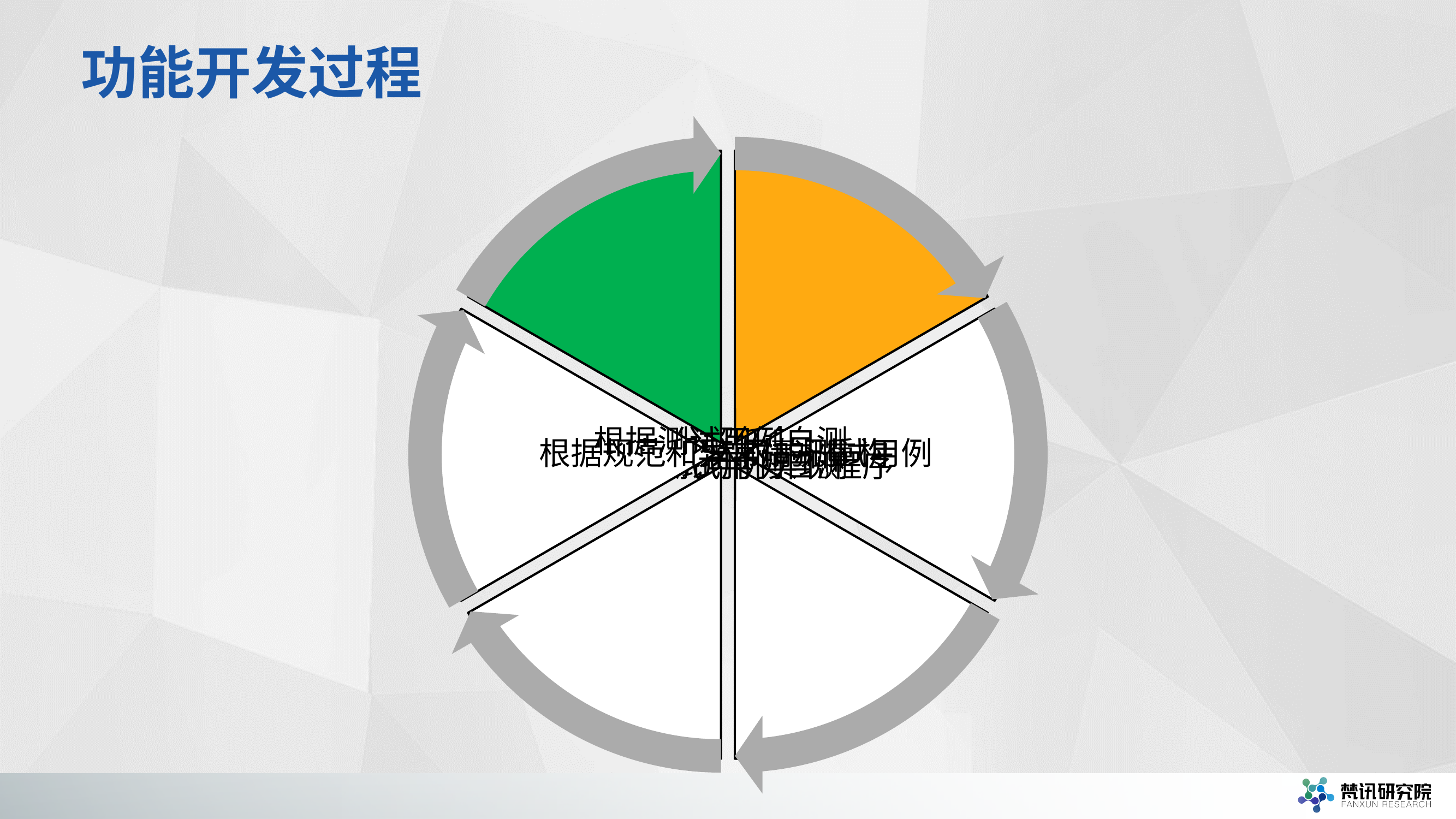

# 功能开发过程
分解任务
列好各种输入时的测试用例
根据测试用例实现程序
根据测试用例自测
根据规范和异常情况重构
根据测试用例自测